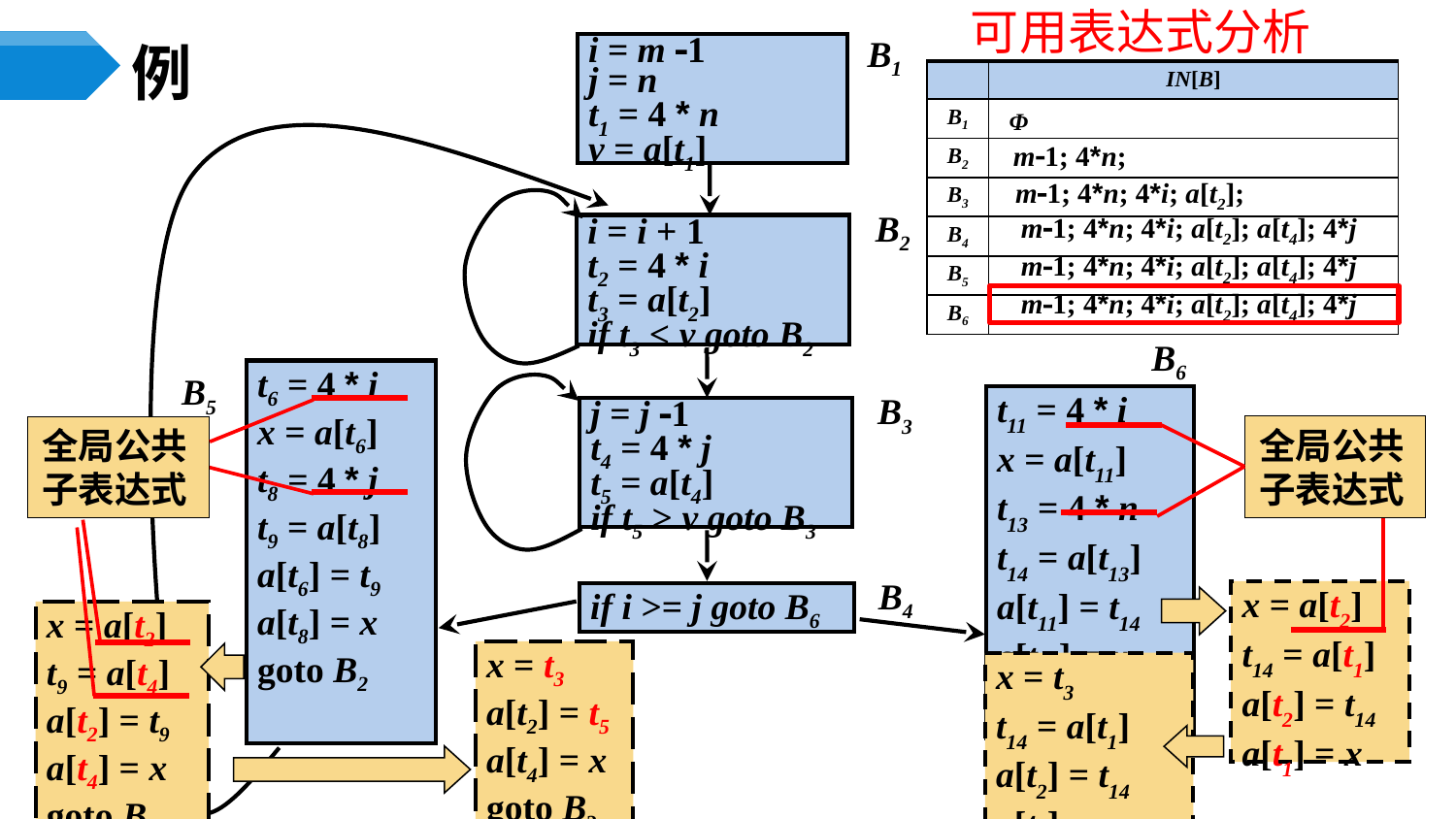

可用表达式分析
B1
i = m −1
j = n
t1 = 4 * n
v = a[t1]

B2
i = i + 1
t2 = 4 * i
t3 = a[t2]
if t3 < v goto B2
B6

B5

B3
t11 = 4 * i
x = a[t11]
t13 = 4 * n
t14 = a[t13]
a[t11] = t14
a[t13] = x
j = j −1
t4 = 4 * j
t5 = a[t4]
if t5 > v goto B3

B4
if i >= j goto B6

# 例
|  | IN[B] |
| --- | --- |
| B1 |  |
| B2 |  |
| B3 |  |
| B4 |  |
| B5 |  |
| B6 |  |
Φ
m−1; 4*n;
m−1; 4*n; 4*i; a[t2];
m−1; 4*n; 4*i; a[t2]; a[t4]; 4*j
m−1; 4*n; 4*i; a[t2]; a[t4]; 4*j
m−1; 4*n; 4*i; a[t2]; a[t4]; 4*j

t6 = 4 * i
x = a[t6]
t8 = 4 * j
t9 = a[t8]
a[t6] = t9
a[t8] = x
goto B2
全局公共子表达式
全局公共子表达式
x = a[t2]
t14 = a[t1]
a[t2] = t14
a[t1] = x

x = a[t2]
t9 = a[t4]
a[t2] = t9
a[t4] = x
goto B2
x = t3
a[t2] = t5
a[t4] = x
goto B2

x = t3
t14 = a[t1]
a[t2] = t14
a[t1] = x